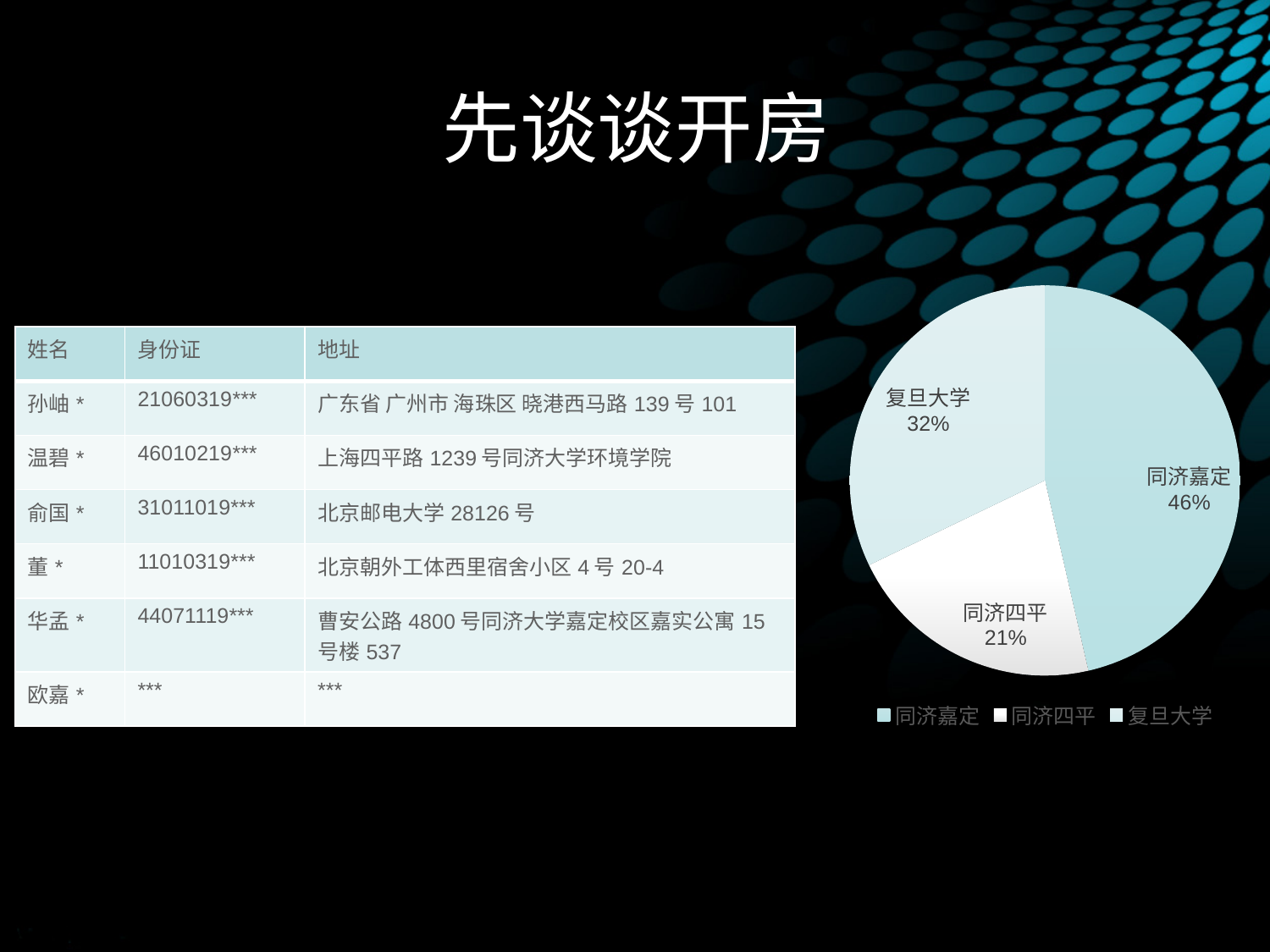

# 先谈谈开房

### Chart

| Category | 列1 |
|---|---|
| 同济嘉定 | 3.9 |
| 同济四平 | 1.8 |
| 复旦大学 | 2.7 |
| 姓名 | 身份证 | 地址 |
| --- | --- | --- |
| 孙岫\* | 21060319\*\*\* | 广东省 广州市 海珠区 晓港西马路139号101 |
| 温碧\* | 46010219\*\*\* | 上海四平路1239号同济大学环境学院 |
| 俞国\* | 31011019\*\*\* | 北京邮电大学28126号 |
| 董\* | 11010319\*\*\* | 北京朝外工体西里宿舍小区4号20-4 |
| 华孟\* | 44071119\*\*\* | 曹安公路4800号同济大学嘉定校区嘉实公寓15号楼537 |
| 欧嘉\* | \*\*\* | \*\*\* |